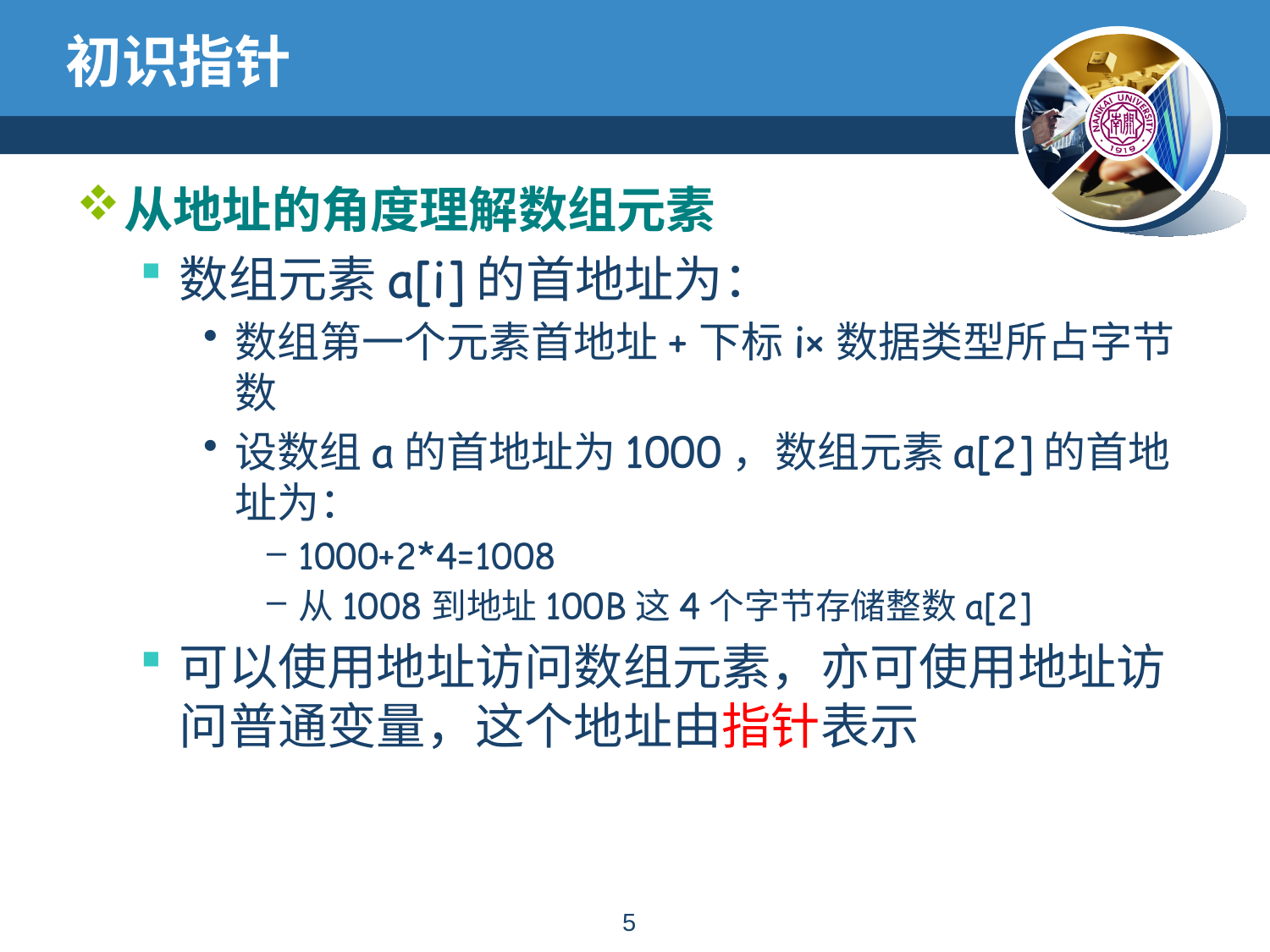

# 初识指针
从地址的角度理解数组元素
数组元素a[i]的首地址为：
数组第一个元素首地址+下标i×数据类型所占字节数
设数组a的首地址为1000，数组元素a[2]的首地址为：
1000+2*4=1008
从1008到地址100B这4个字节存储整数a[2]
可以使用地址访问数组元素，亦可使用地址访问普通变量，这个地址由指针表示
5